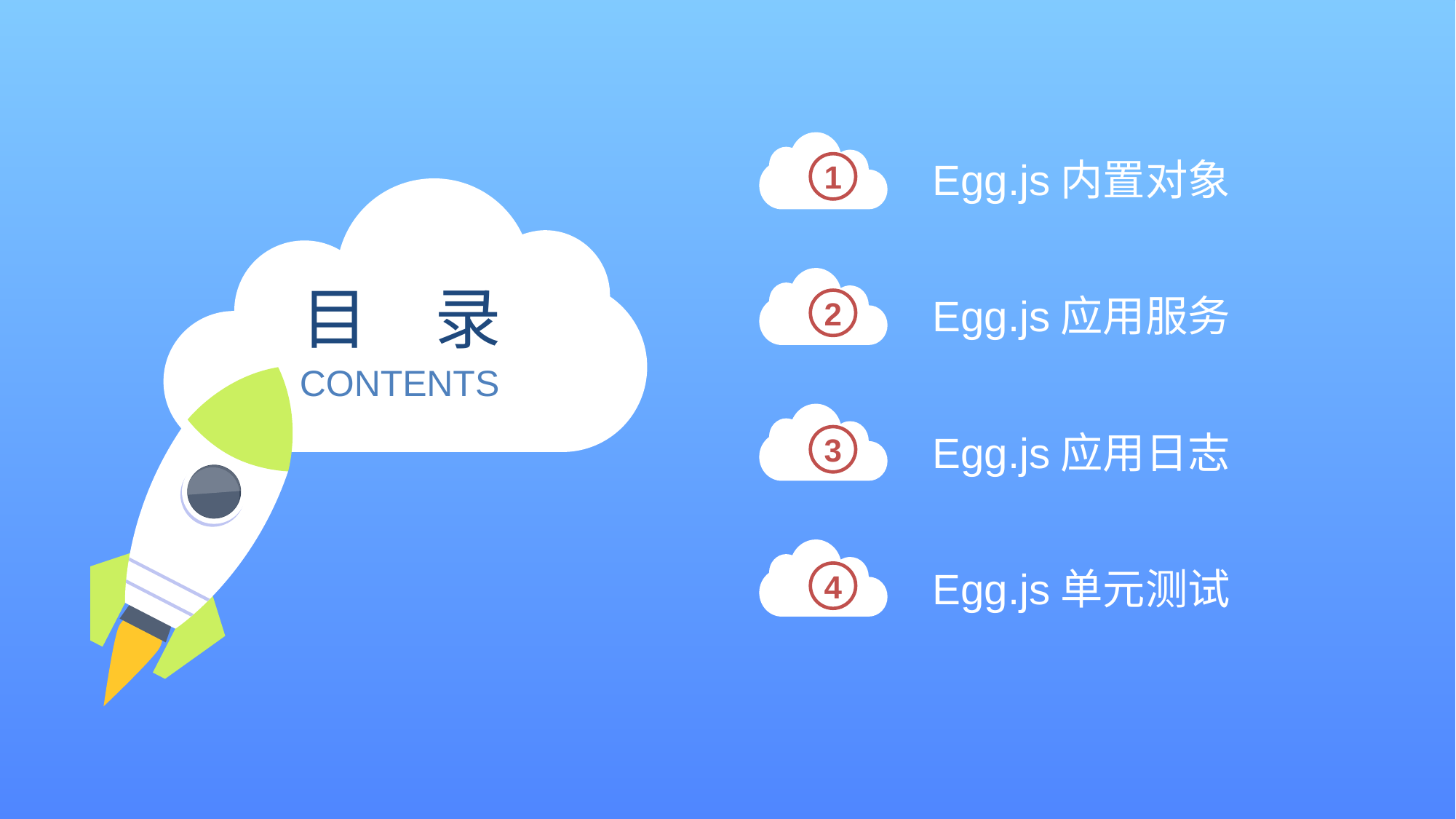

Egg.js内置对象
1

目　录
CONTENTS
Egg.js应用服务
2

Egg.js应用日志
3

Egg.js单元测试
4